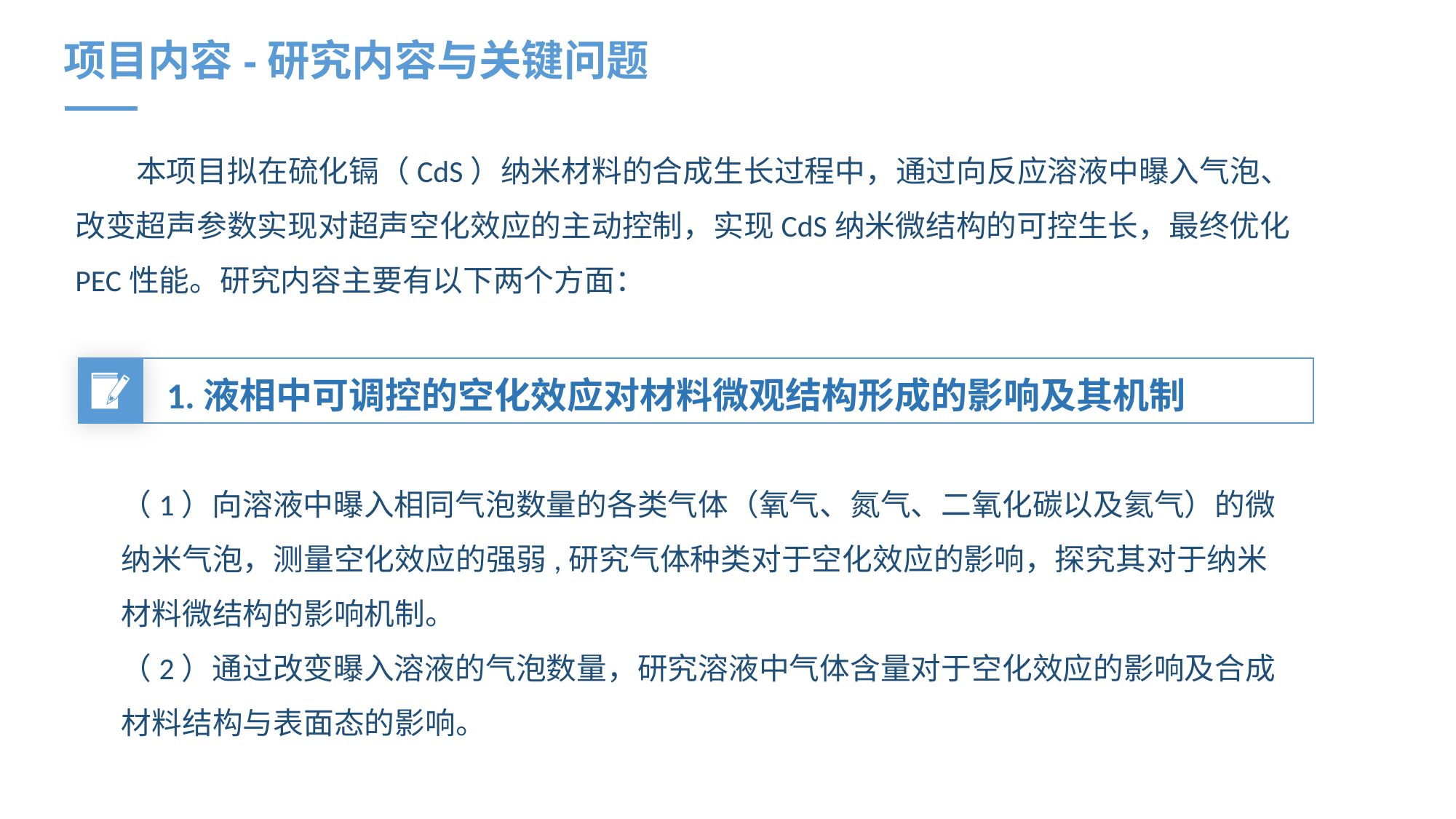

项目内容-研究内容与关键问题
        本项目拟在硫化镉（CdS）纳米材料的合成生长过程中，通过向反应溶液中曝入气泡、改变超声参数实现对超声空化效应的主动控制，实现CdS纳米微结构的可控生长，最终优化PEC性能。研究内容主要有以下两个方面：

1.液相中可调控的空化效应对材料微观结构形成的影响及其机制
（1）向溶液中曝入相同气泡数量的各类气体（氧气、氮气、二氧化碳以及氦气）的微纳米气泡，测量空化效应的强弱,研究气体种类对于空化效应的影响，探究其对于纳米材料微结构的影响机制。
（2）通过改变曝入溶液的气泡数量，研究溶液中气体含量对于空化效应的影响及合成材料结构与表面态的影响。